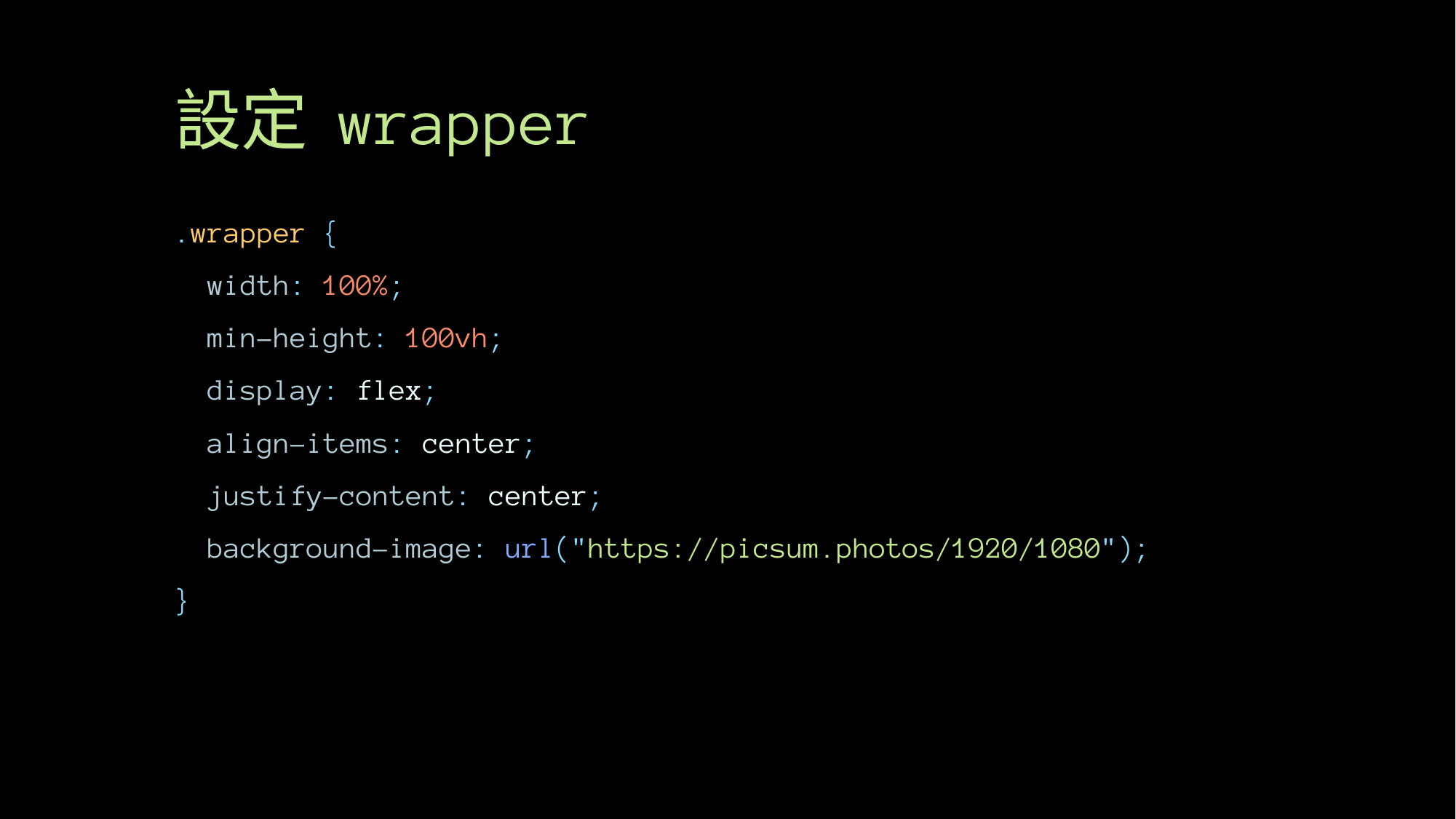

# 設定 wrapper
.wrapper {
  width: 100%;
  min-height: 100vh;
  display: flex;
  align-items: center;
  justify-content: center;
  background-image: url("https://picsum.photos/1920/1080");
}